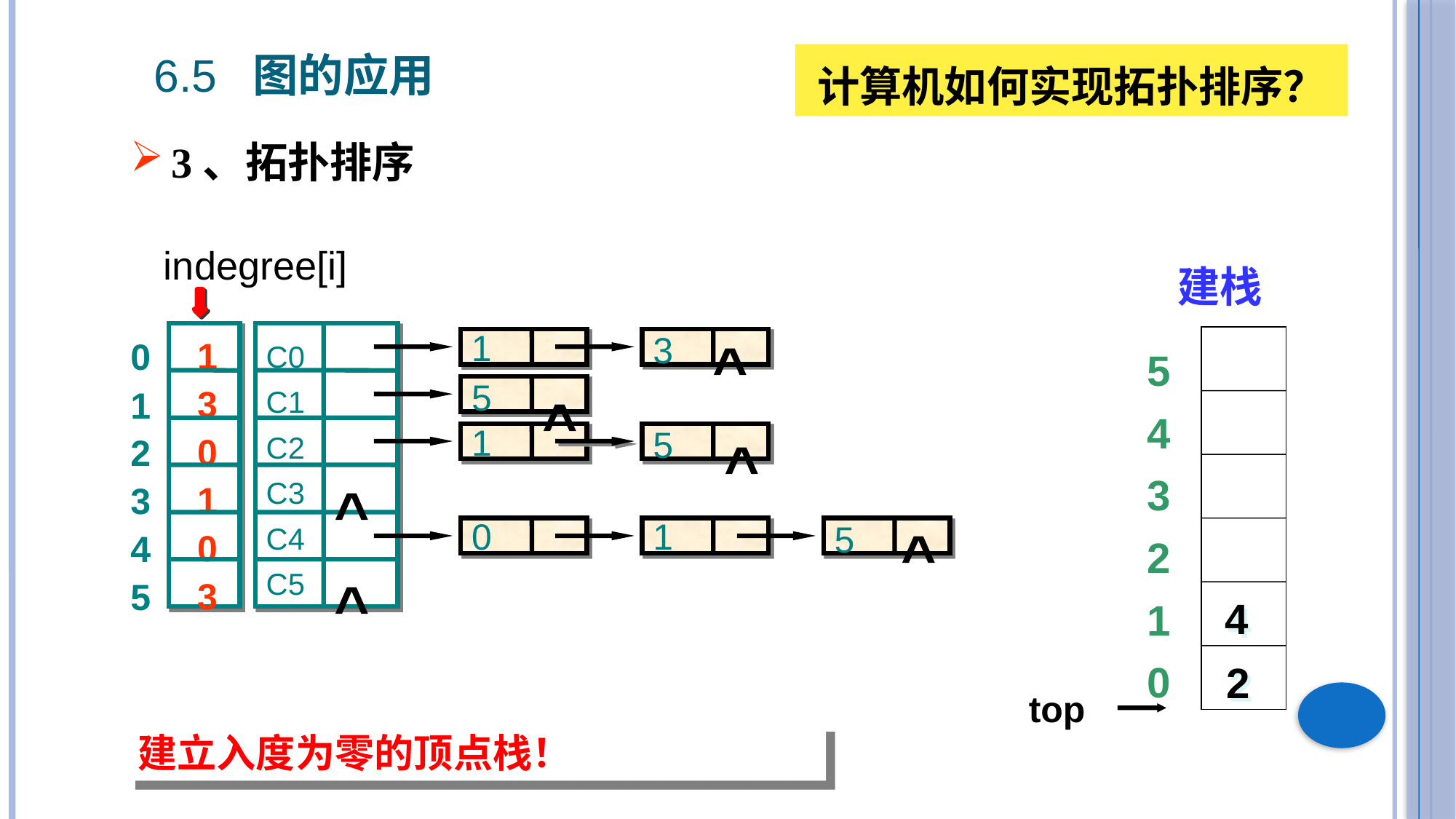

6.5  图的应用
计算机如何实现拓扑排序？
3、拓扑排序

indegree[i]
建栈

5
4
3
2
1
0

C0
C1
C2
C3
C4
C5

1
3
0
1
0
3
0
1
2
3
4
5

3

1

5

1

5

0

1

5

^
^
^
^
^
^
4
2
top

建立入度为零的顶点栈！